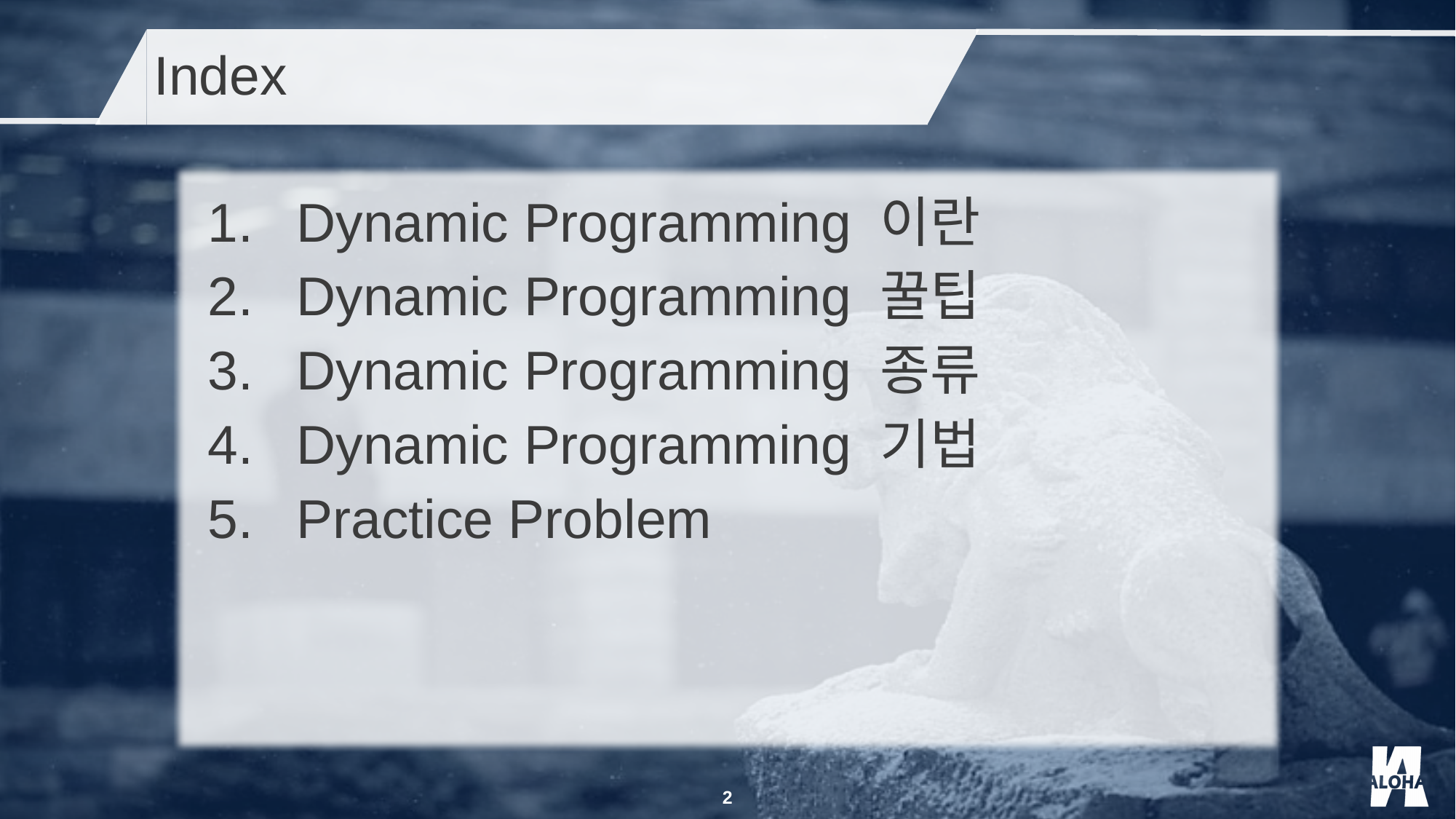

Index
Dynamic Programming 이란
Dynamic Programming 꿀팁
Dynamic Programming 종류
Dynamic Programming 기법
Practice Problem
2